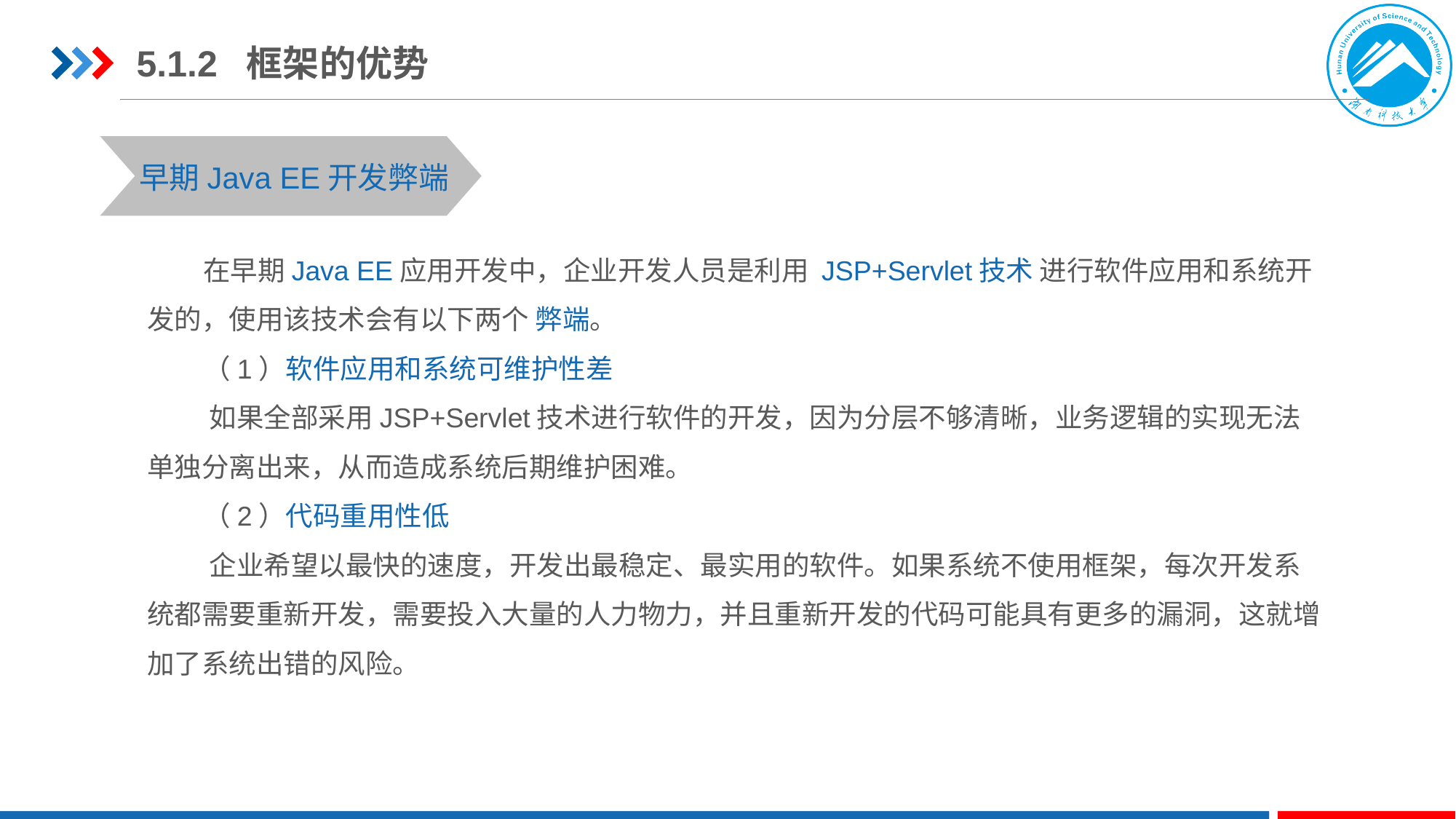

5.1.2  框架的优势

早期Java EE开发弊端
        在早期Java EE应用开发中，企业开发人员是利用 JSP+Servlet技术 进行软件应用和系统开发的，使用该技术会有以下两个 弊端。
        （1）软件应用和系统可维护性差
         如果全部采用JSP+Servlet技术进行软件的开发，因为分层不够清晰，业务逻辑的实现无法单独分离出来，从而造成系统后期维护困难。
        （2）代码重用性低
         企业希望以最快的速度，开发出最稳定、最实用的软件。如果系统不使用框架，每次开发系统都需要重新开发，需要投入大量的人力物力，并且重新开发的代码可能具有更多的漏洞，这就增加了系统出错的风险。